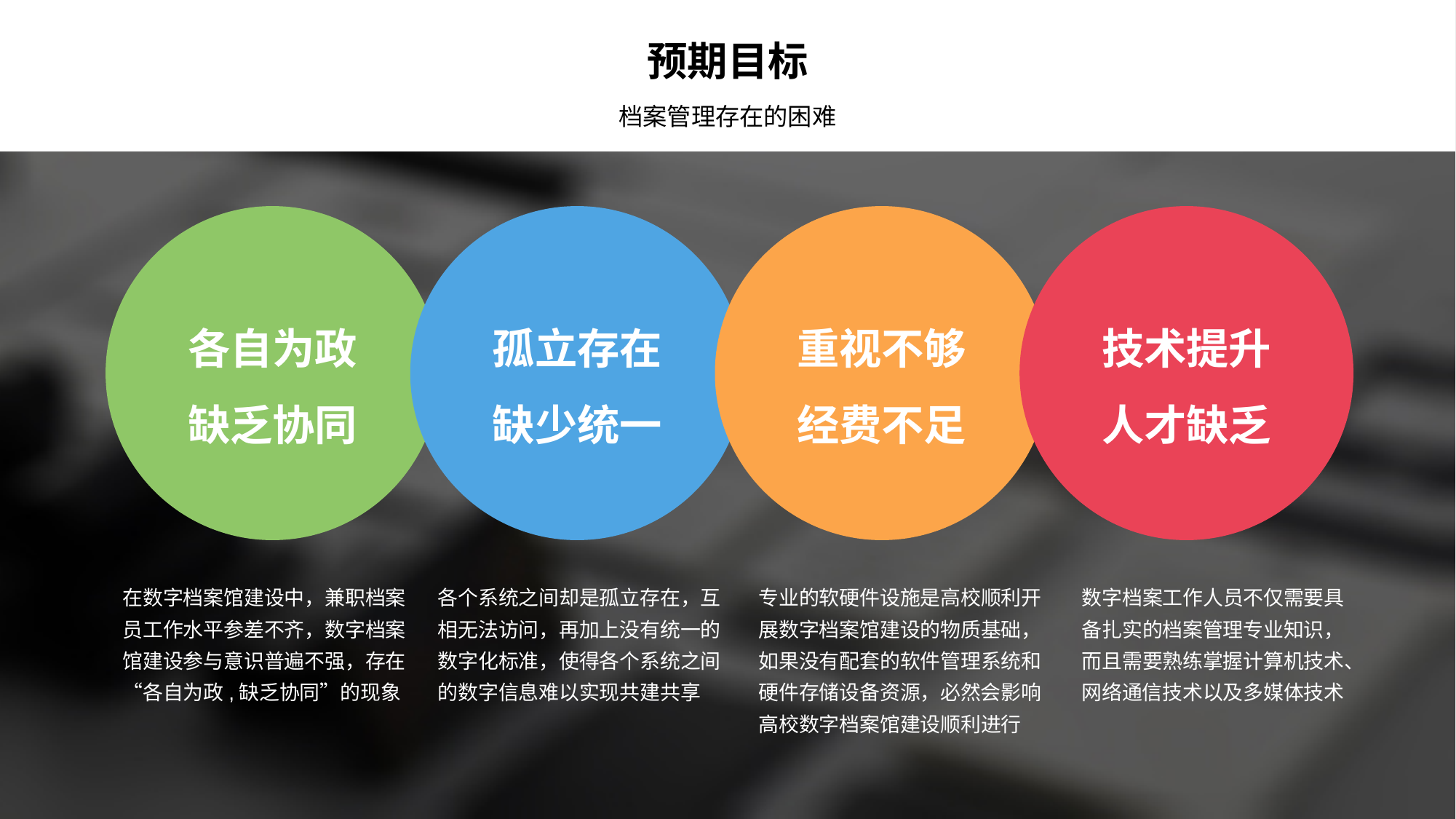

预期目标
档案管理存在的困难
各自为政缺乏协同
孤立存在缺少统一
重视不够经费不足
技术提升人才缺乏
在数字档案馆建设中，兼职档案员工作水平参差不齐，数字档案馆建设参与意识普遍不强，存在“各自为政,缺乏协同”的现象
各个系统之间却是孤立存在，互相无法访问，再加上没有统一的数字化标准，使得各个系统之间的数字信息难以实现共建共享
专业的软硬件设施是高校顺利开展数字档案馆建设的物质基础，如果没有配套的软件管理系统和硬件存储设备资源，必然会影响高校数字档案馆建设顺利进行
数字档案工作人员不仅需要具备扎实的档案管理专业知识，而且需要熟练掌握计算机技术、网络通信技术以及多媒体技术